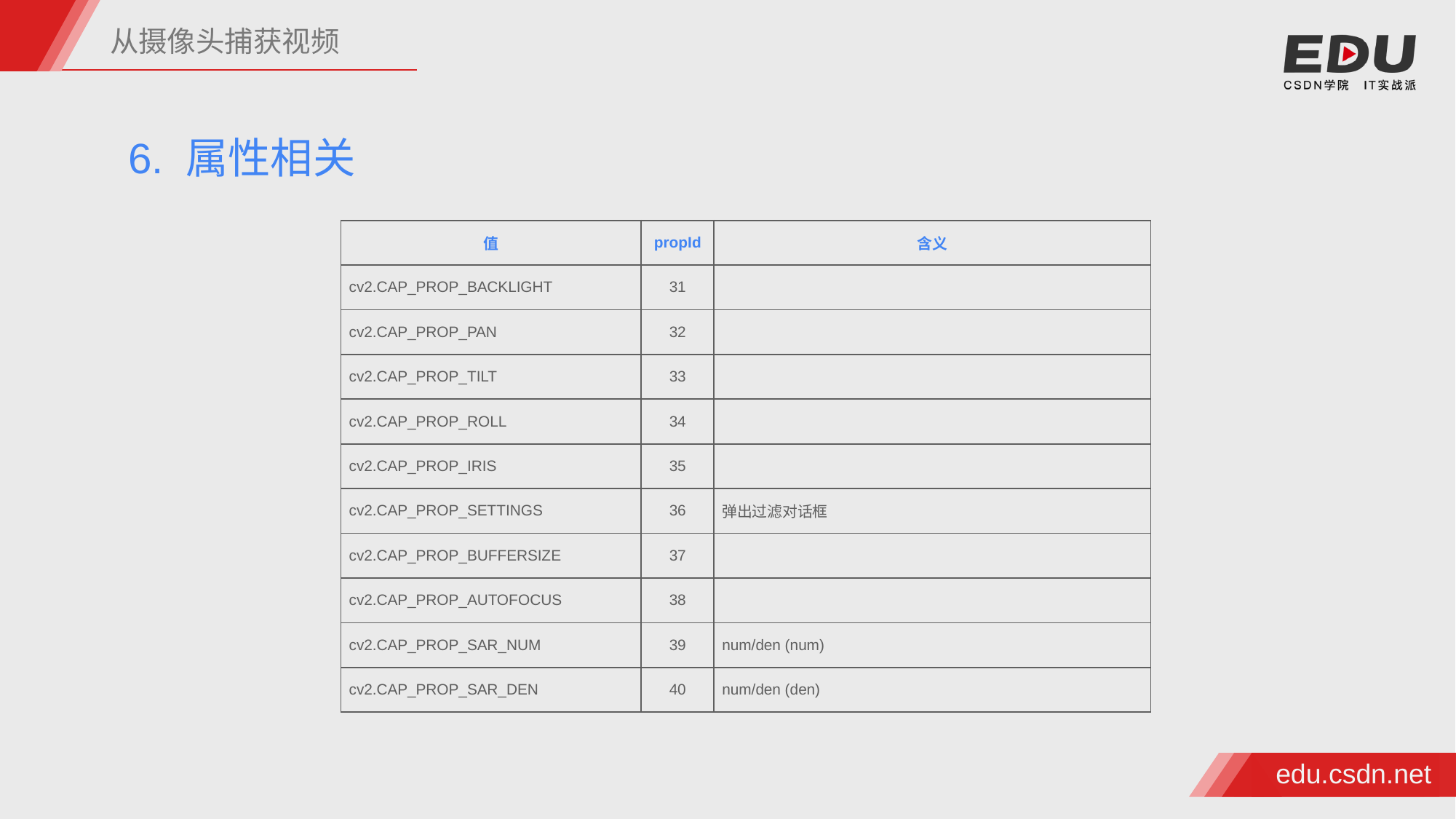

从摄像头捕获视频
6. 属性相关
| 值 | propId | 含义 |
| --- | --- | --- |
| cv2.CAP\_PROP\_BACKLIGHT | 31 |  |
| cv2.CAP\_PROP\_PAN | 32 |  |
| cv2.CAP\_PROP\_TILT | 33 |  |
| cv2.CAP\_PROP\_ROLL | 34 |  |
| cv2.CAP\_PROP\_IRIS | 35 |  |
| cv2.CAP\_PROP\_SETTINGS | 36 | 弹出过滤对话框 |
| cv2.CAP\_PROP\_BUFFERSIZE | 37 |  |
| cv2.CAP\_PROP\_AUTOFOCUS | 38 |  |
| cv2.CAP\_PROP\_SAR\_NUM | 39 | num/den (num) |
| cv2.CAP\_PROP\_SAR\_DEN | 40 | num/den (den) |